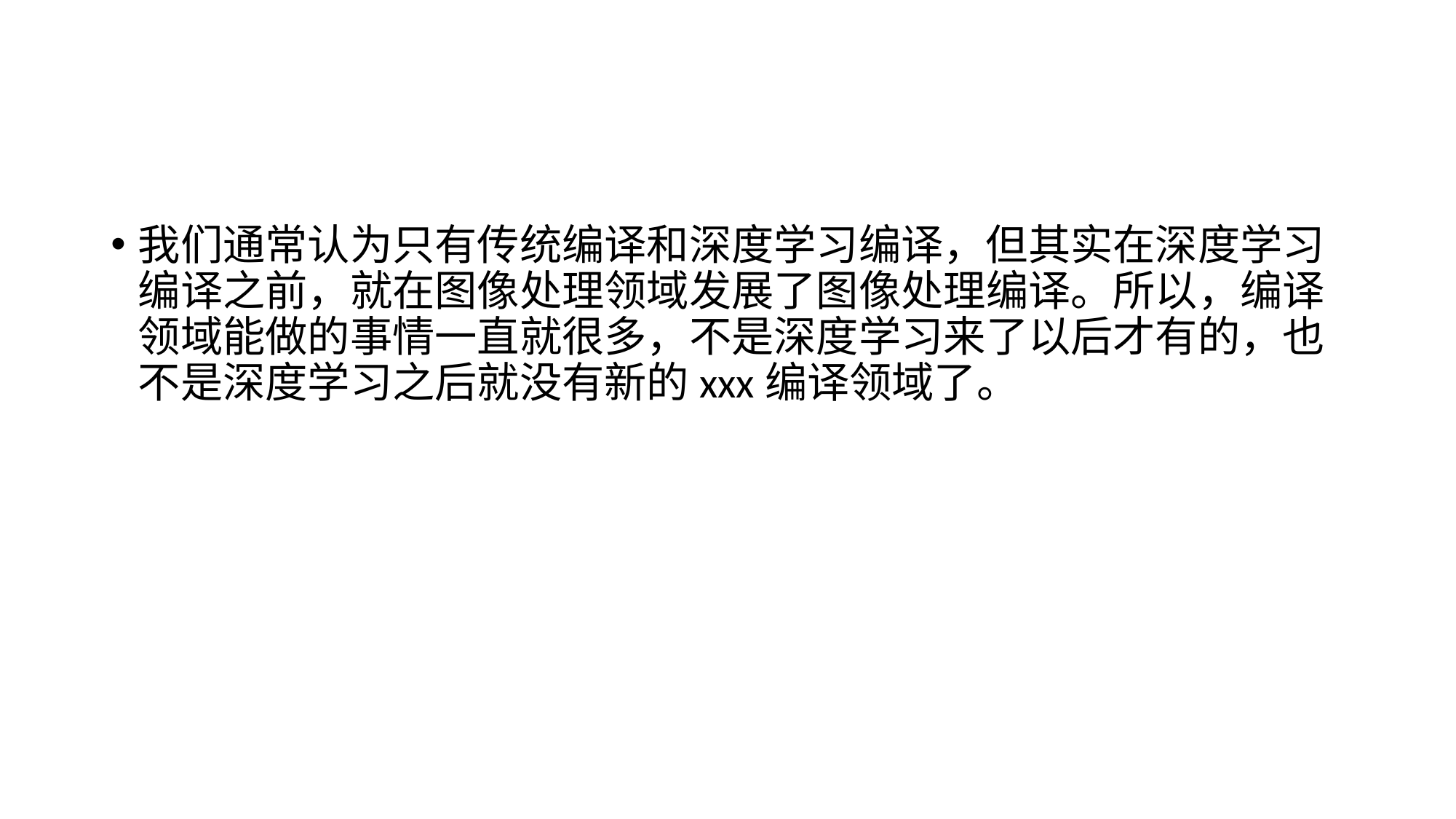

#
我们通常认为只有传统编译和深度学习编译，但其实在深度学习编译之前，就在图像处理领域发展了图像处理编译。所以，编译领域能做的事情一直就很多，不是深度学习来了以后才有的，也不是深度学习之后就没有新的xxx编译领域了。